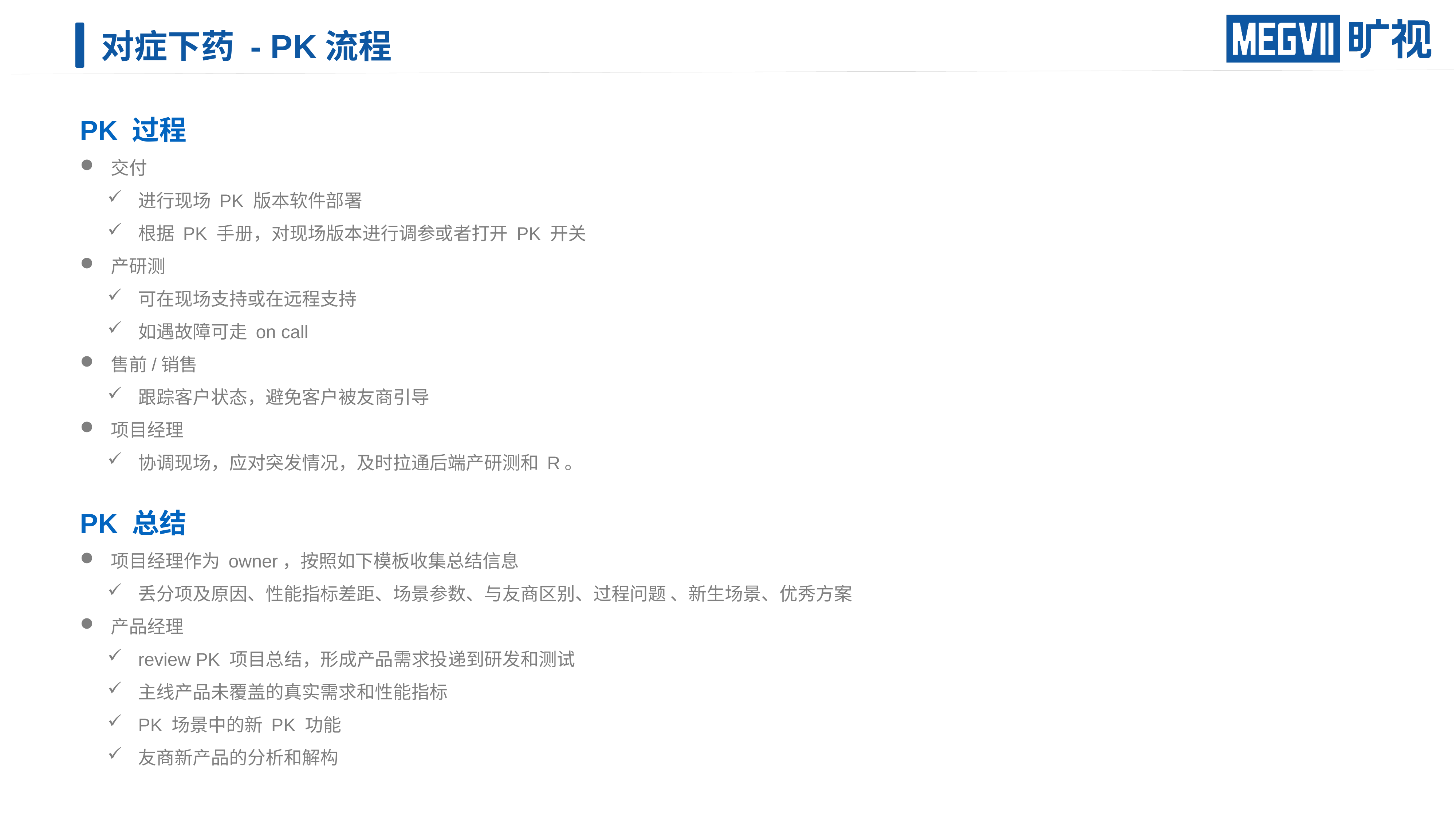

# 对症下药 - PK流程
PK 过程
交付
进行现场 PK 版本软件部署
根据 PK 手册，对现场版本进行调参或者打开 PK 开关
产研测
可在现场支持或在远程支持
如遇故障可走 on call
售前/销售
跟踪客户状态，避免客户被友商引导
项目经理
协调现场，应对突发情况，及时拉通后端产研测和 R。

PK 总结
项目经理作为 owner，按照如下模板收集总结信息
丢分项及原因、性能指标差距、场景参数、与友商区别、过程问题 、新生场景、优秀方案
产品经理
review PK 项目总结，形成产品需求投递到研发和测试
主线产品未覆盖的真实需求和性能指标
PK 场景中的新 PK 功能
友商新产品的分析和解构